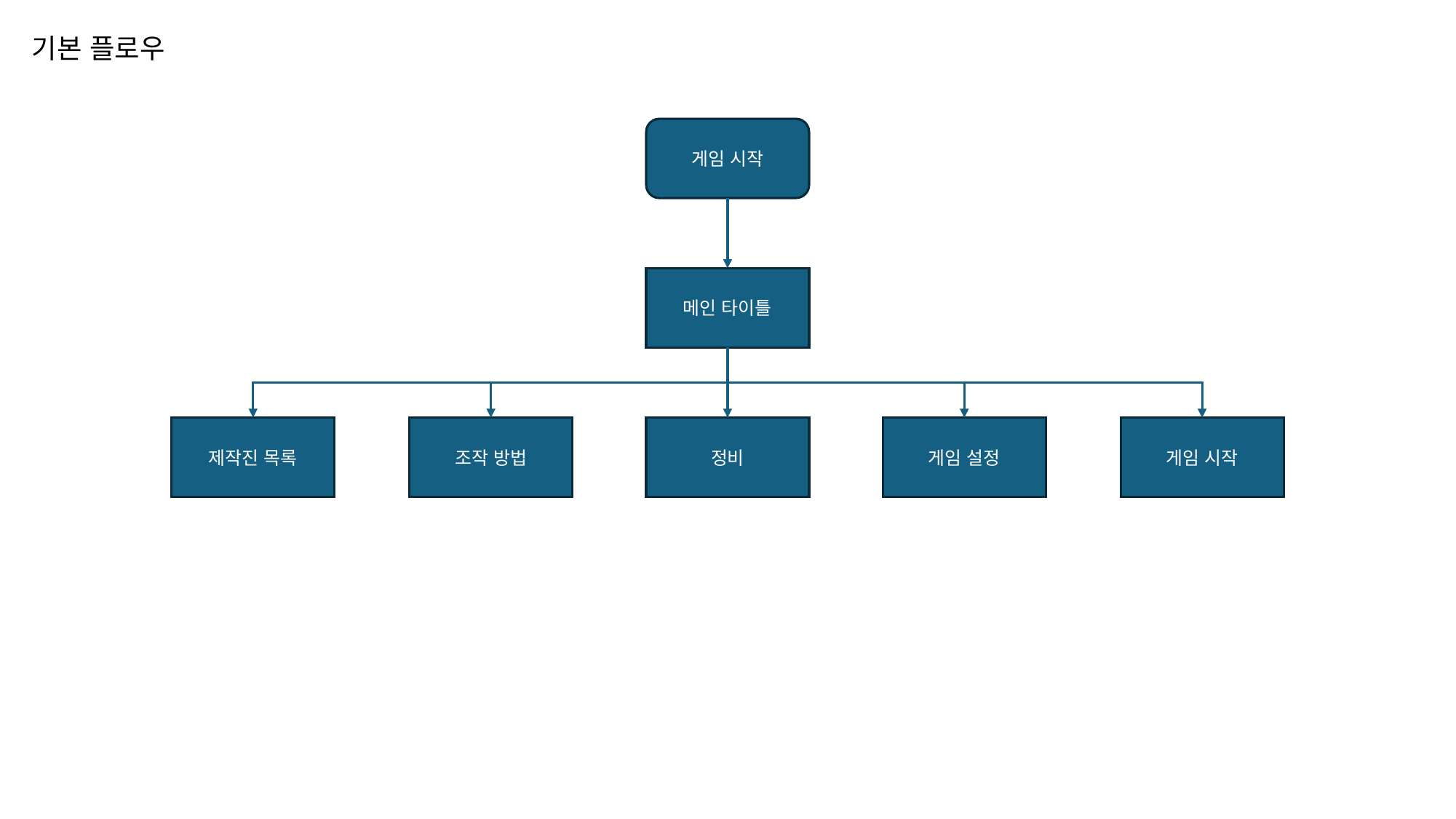

기본 플로우
게임 시작
메인 타이틀
제작진 목록
조작 방법
정비
게임 설정
게임 시작